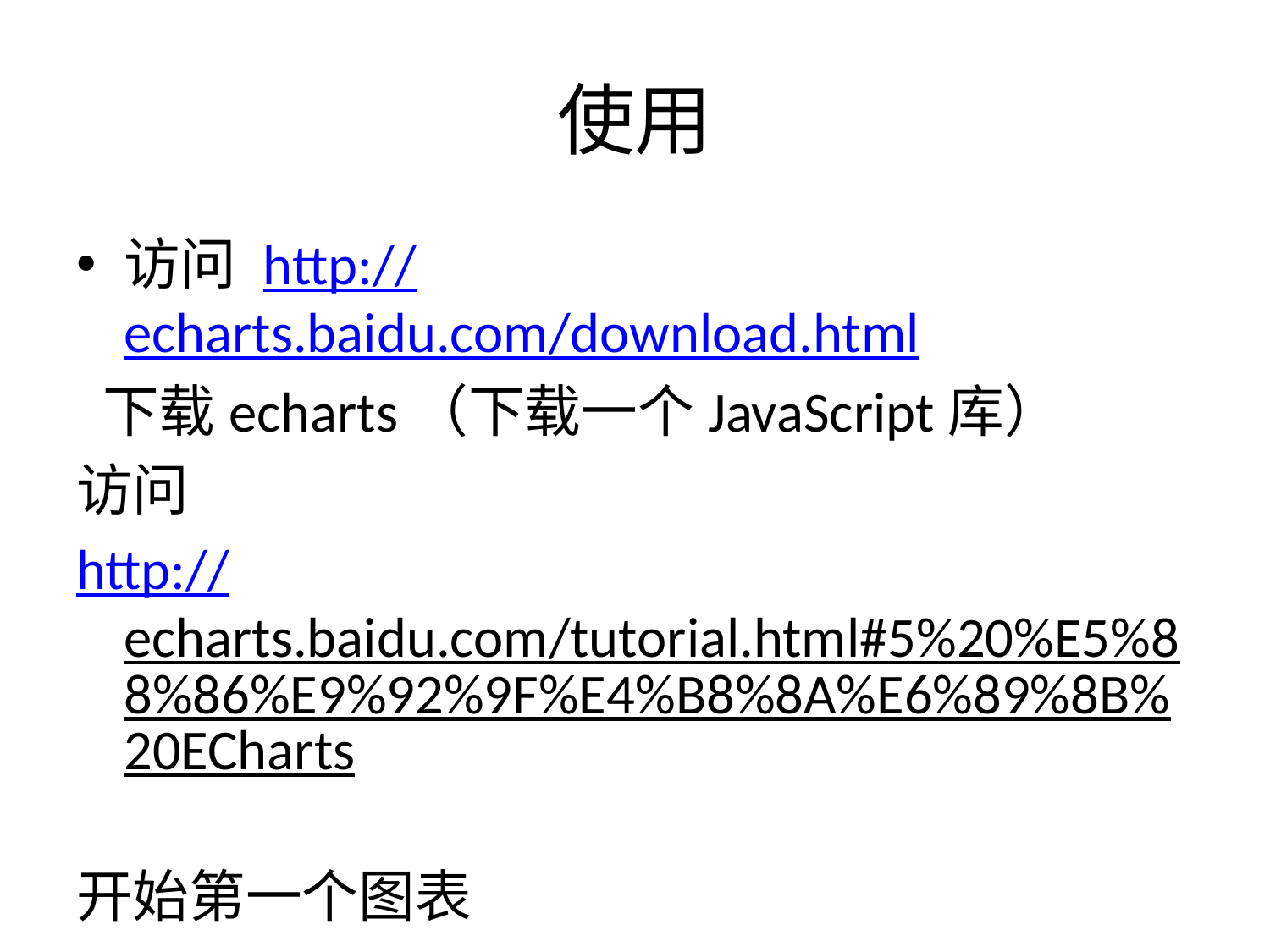

# 使用
访问 http://echarts.baidu.com/download.html
 下载echarts（下载一个JavaScript库）
访问
http://echarts.baidu.com/tutorial.html#5%20%E5%88%86%E9%92%9F%E4%B8%8A%E6%89%8B%20ECharts
开始第一个图表